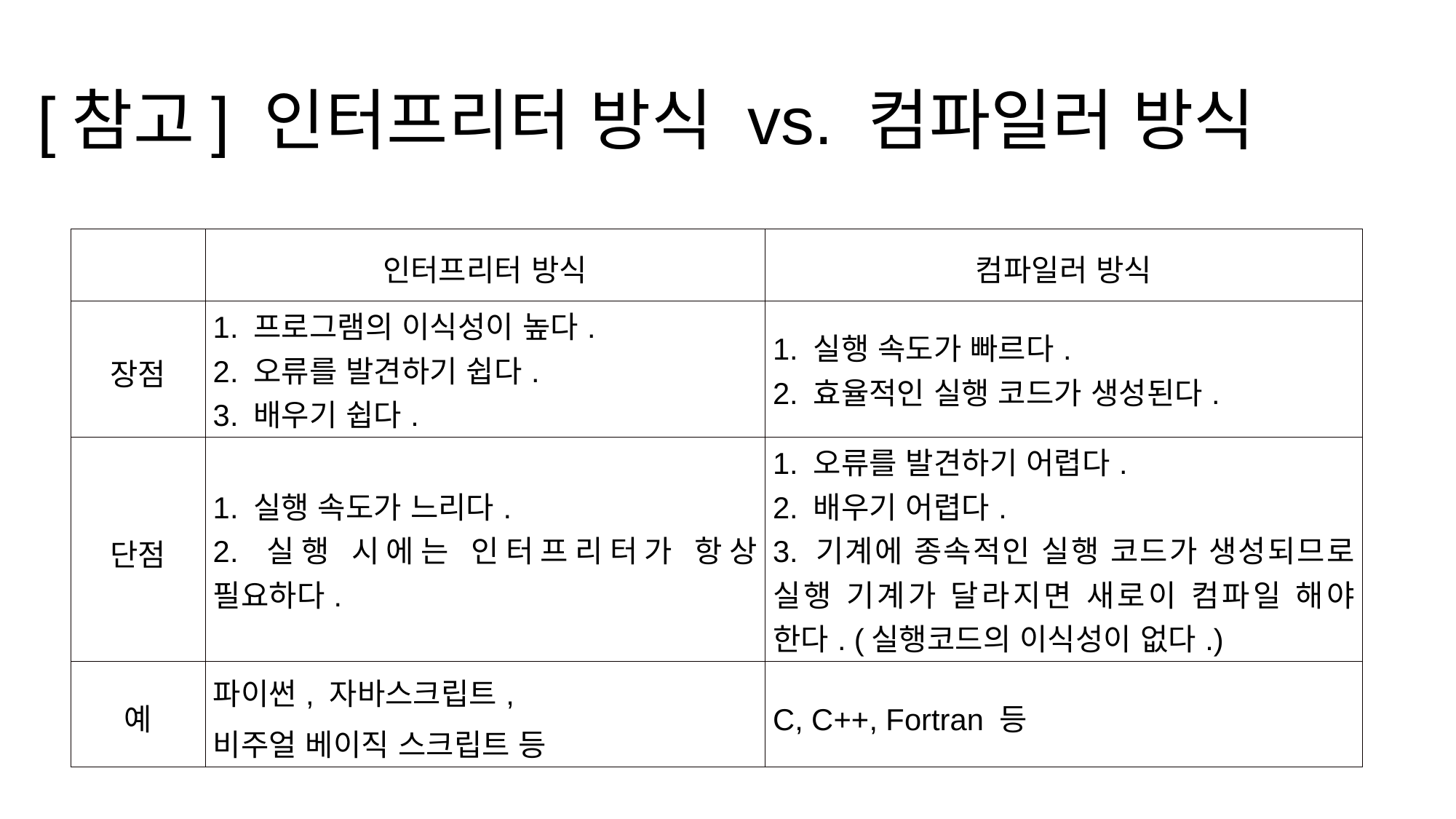

# [참고] 인터프리터 방식 vs. 컴파일러 방식
|  | 인터프리터 방식 | 컴파일러 방식 |
| --- | --- | --- |
| 장점 | 1. 프로그램의 이식성이 높다. 2. 오류를 발견하기 쉽다. 3. 배우기 쉽다. | 1. 실행 속도가 빠르다. 2. 효율적인 실행 코드가 생성된다. |
| 단점 | 1. 실행 속도가 느리다. 2. 실행 시에는 인터프리터가 항상 필요하다. | 1. 오류를 발견하기 어렵다. 2. 배우기 어렵다. 3. 기계에 종속적인 실행 코드가 생성되므로 실행 기계가 달라지면 새로이 컴파일 해야 한다. (실행코드의 이식성이 없다.) |
| 예 | 파이썬, 자바스크립트, 비주얼 베이직 스크립트 등 | C, C++, Fortran 등 |